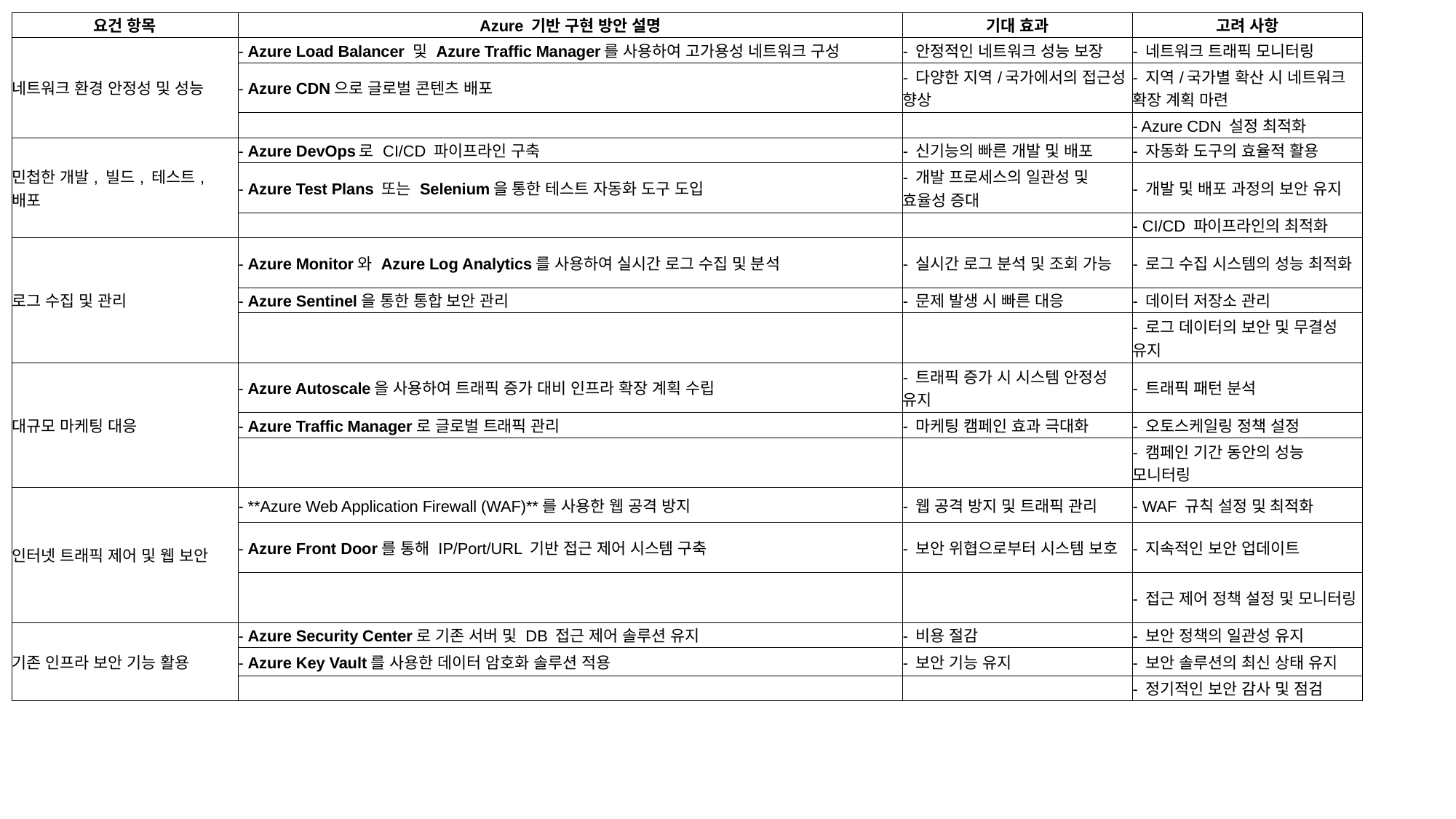

| 요건 항목 | Azure 기반 구현 방안 설명 | 기대 효과 | 고려 사항 |
| --- | --- | --- | --- |
| 네트워크 환경 안정성 및 성능 | - Azure Load Balancer 및 Azure Traffic Manager를 사용하여 고가용성 네트워크 구성 | - 안정적인 네트워크 성능 보장 | - 네트워크 트래픽 모니터링 |
|  | - Azure CDN으로 글로벌 콘텐츠 배포 | - 다양한 지역/국가에서의 접근성 향상 | - 지역/국가별 확산 시 네트워크 확장 계획 마련 |
|  |  |  | - Azure CDN 설정 최적화 |
| 민첩한 개발, 빌드, 테스트, 배포 | - Azure DevOps로 CI/CD 파이프라인 구축 | - 신기능의 빠른 개발 및 배포 | - 자동화 도구의 효율적 활용 |
|  | - Azure Test Plans 또는 Selenium을 통한 테스트 자동화 도구 도입 | - 개발 프로세스의 일관성 및 효율성 증대 | - 개발 및 배포 과정의 보안 유지 |
|  |  |  | - CI/CD 파이프라인의 최적화 |
| 로그 수집 및 관리 | - Azure Monitor와 Azure Log Analytics를 사용하여 실시간 로그 수집 및 분석 | - 실시간 로그 분석 및 조회 가능 | - 로그 수집 시스템의 성능 최적화 |
|  | - Azure Sentinel을 통한 통합 보안 관리 | - 문제 발생 시 빠른 대응 | - 데이터 저장소 관리 |
|  |  |  | - 로그 데이터의 보안 및 무결성 유지 |
| 대규모 마케팅 대응 | - Azure Autoscale을 사용하여 트래픽 증가 대비 인프라 확장 계획 수립 | - 트래픽 증가 시 시스템 안정성 유지 | - 트래픽 패턴 분석 |
|  | - Azure Traffic Manager로 글로벌 트래픽 관리 | - 마케팅 캠페인 효과 극대화 | - 오토스케일링 정책 설정 |
|  |  |  | - 캠페인 기간 동안의 성능 모니터링 |
| 인터넷 트래픽 제어 및 웹 보안 | - \*\*Azure Web Application Firewall (WAF)\*\*를 사용한 웹 공격 방지 | - 웹 공격 방지 및 트래픽 관리 | - WAF 규칙 설정 및 최적화 |
|  | - Azure Front Door를 통해 IP/Port/URL 기반 접근 제어 시스템 구축 | - 보안 위협으로부터 시스템 보호 | - 지속적인 보안 업데이트 |
|  |  |  | - 접근 제어 정책 설정 및 모니터링 |
| 기존 인프라 보안 기능 활용 | - Azure Security Center로 기존 서버 및 DB 접근 제어 솔루션 유지 | - 비용 절감 | - 보안 정책의 일관성 유지 |
|  | - Azure Key Vault를 사용한 데이터 암호화 솔루션 적용 | - 보안 기능 유지 | - 보안 솔루션의 최신 상태 유지 |
|  |  |  | - 정기적인 보안 감사 및 점검 |